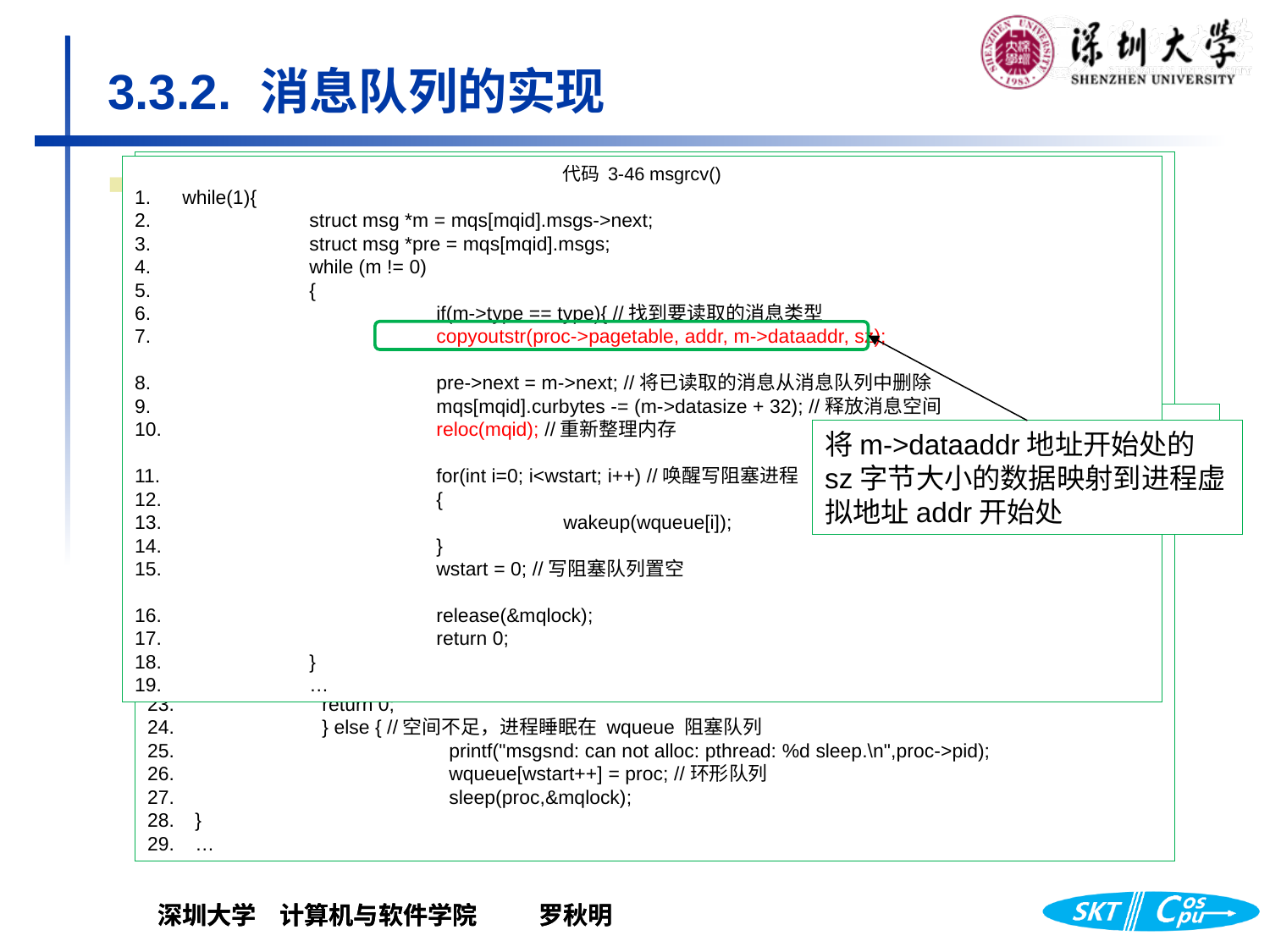

# 3.3.2.	 消息队列的实现
代码 3-45 msgsnd()
…
while(1){ //一直循环直到发送成功
  	if(mqs[mqid].curbytes + sz + 16 <= mqs[mqid].maxbytes){ //如果剩余空间充裕
 		struct msg *m = mqs[mqid].msgs;
 		while(m->next != 0){ //找到队尾最后一个空闲消息区
 		m = m -> next;
 	} //退出循环时，
 	m->next==0 标示空闲消息区
 	m->next = (void *)m + m->datasize + 32; //计算用于存储消息的起始位置
 	m = m -> next; //m 为本消息存储空间起点
 	m->type = type; //填写本消息 type
 	m->next = 0; //本消息暂无后续消息
 	m->dataaddr = (char *)m + 32; //数据区
 	m->datasize = sz; //数据长度
 	memmove(m->dataaddr, msg, sz); //拷贝消息数据
 	mqs[mqid].curbytes += (sz+32); //可用空间缩减
 	for(int i=0; i<rstart; i++) //唤醒所有读阻塞进程
 	{
 		wakeup(rqueue[i]);
 	}
 	rstart = 0; //读阻塞队列置空
 	release(&mqlock);
 	return 0;
 	} else { //空间不足，进程睡眠在 wqueue 阻塞队列
 		printf("msgsnd: can not alloc: pthread: %d sleep.\n",proc->pid);
 		wqueue[wstart++] = proc; //环形队列
		sleep(proc,&mqlock);
}
…
相关函数（包括初始化以及所提供的功能函数）
创建消息队列
消息存储空间管理
发送和接收
撤销消息队列
代码 3-46 msgrcv()
while(1){
 	struct msg *m = mqs[mqid].msgs->next;
 	struct msg *pre = mqs[mqid].msgs;
 	while (m != 0)
 	{
 		if(m->type == type){ //找到要读取的消息类型
 		copyoutstr(proc->pagetable, addr, m->dataaddr, sz);

 		pre->next = m->next; //将已读取的消息从消息队列中删除
 		mqs[mqid].curbytes -= (m->datasize + 32); //释放消息空间
 		reloc(mqid); //重新整理内存

 		for(int i=0; i<wstart; i++) //唤醒写阻塞进程
 		{
 			wakeup(wqueue[i]);
 		}
 		wstart = 0; //写阻塞队列置空

 		release(&mqlock);
 		return 0;
 	}
 	…

初始化msq数据结构
将m->dataaddr地址开始处的sz字节大小的数据映射到进程虚拟地址addr开始处